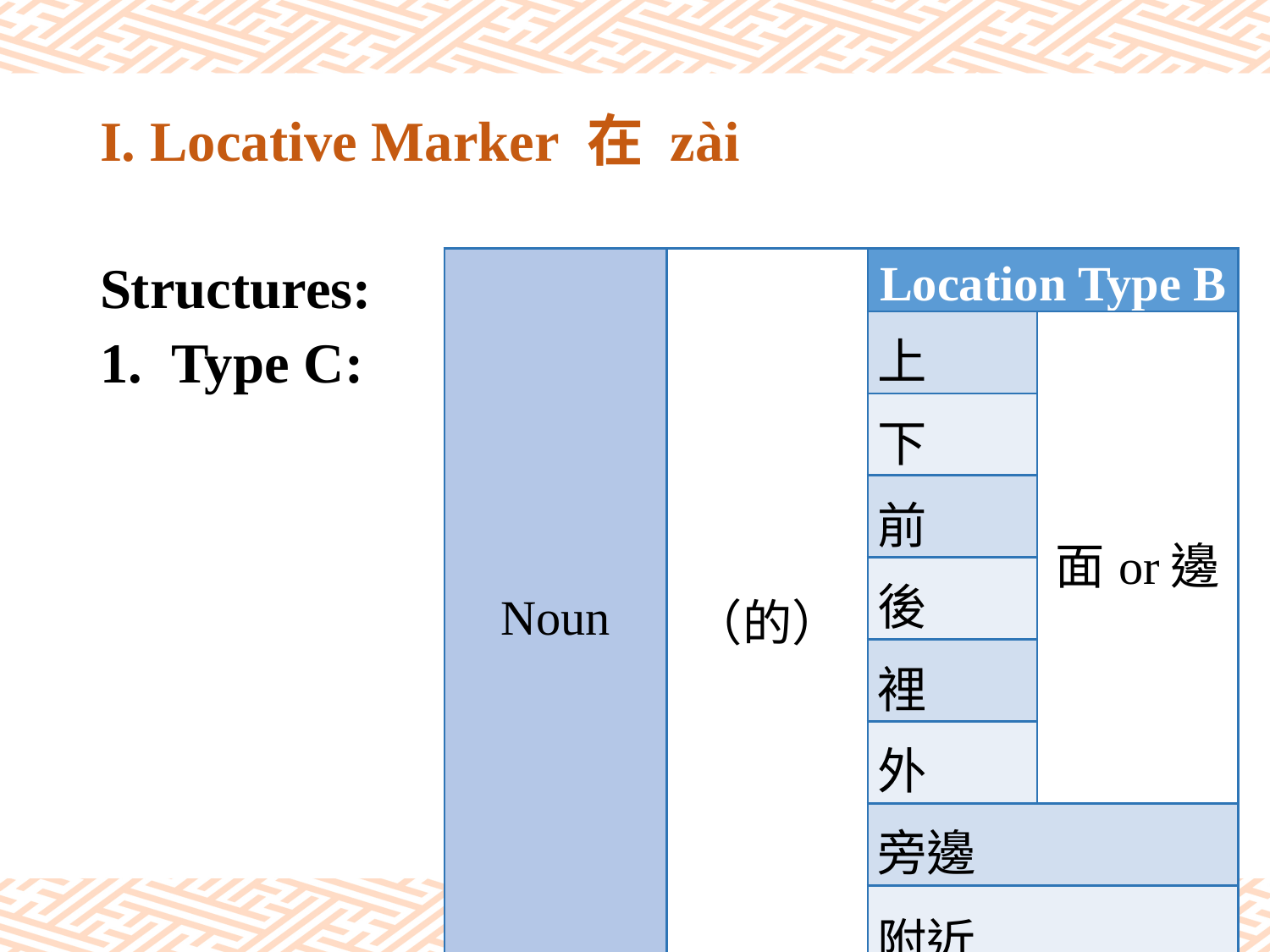

# I. Locative Marker 在 zài
| Noun | （的） | Location Type B |  |
| --- | --- | --- | --- |
|  |  | 上 | 面or邊 |
|  |  | 下 |  |
|  |  | 前 |  |
|  |  | 後 |  |
|  |  | 裡 |  |
|  |  | 外 |  |
|  |  | 旁邊 |  |
|  |  | 附近 |  |
Structures:
Type C: